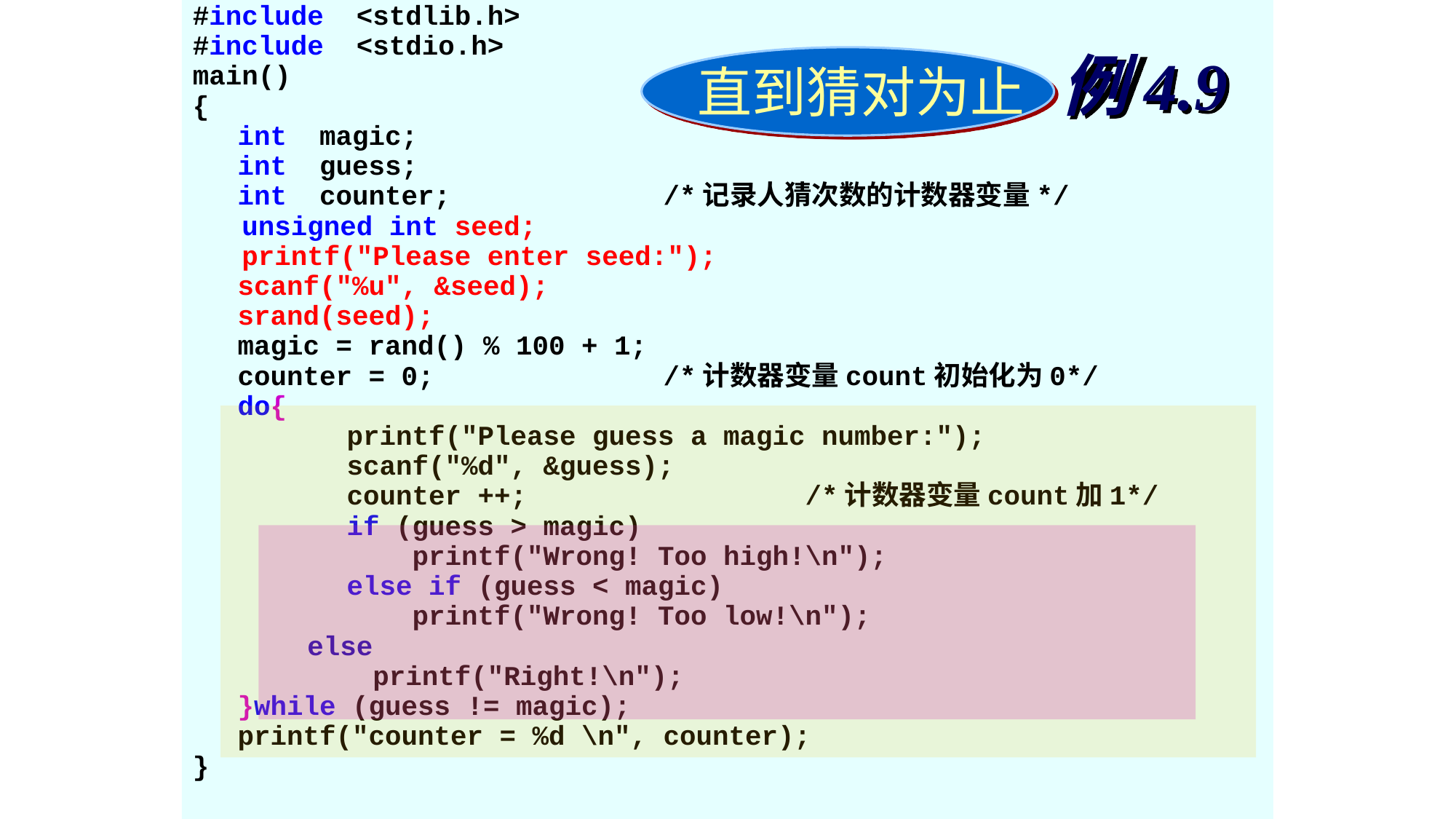

#include  <stdlib.h>
#include  <stdio.h>
main()
{
	int  magic;
	int  guess;
	int  counter;             /*记录人猜次数的计数器变量*/
   unsigned int seed;
   printf("Please enter seed:");
	scanf("%u", &seed);
	srand(seed);
	magic = rand() % 100 + 1;
	counter = 0;              /*计数器变量count初始化为0*/
	do{
		printf("Please guess a magic number:");
		scanf("%d", &guess);
		counter ++;                 /*计数器变量count加1*/
		if (guess > magic)
		    printf("Wrong! Too high!\n");
		else if (guess < magic)
		    printf("Wrong! Too low!\n");
       else
           printf("Right!\n");
	}while (guess != magic);
	printf("counter = %d \n", counter);
}
# 例4.9

直到猜对为止